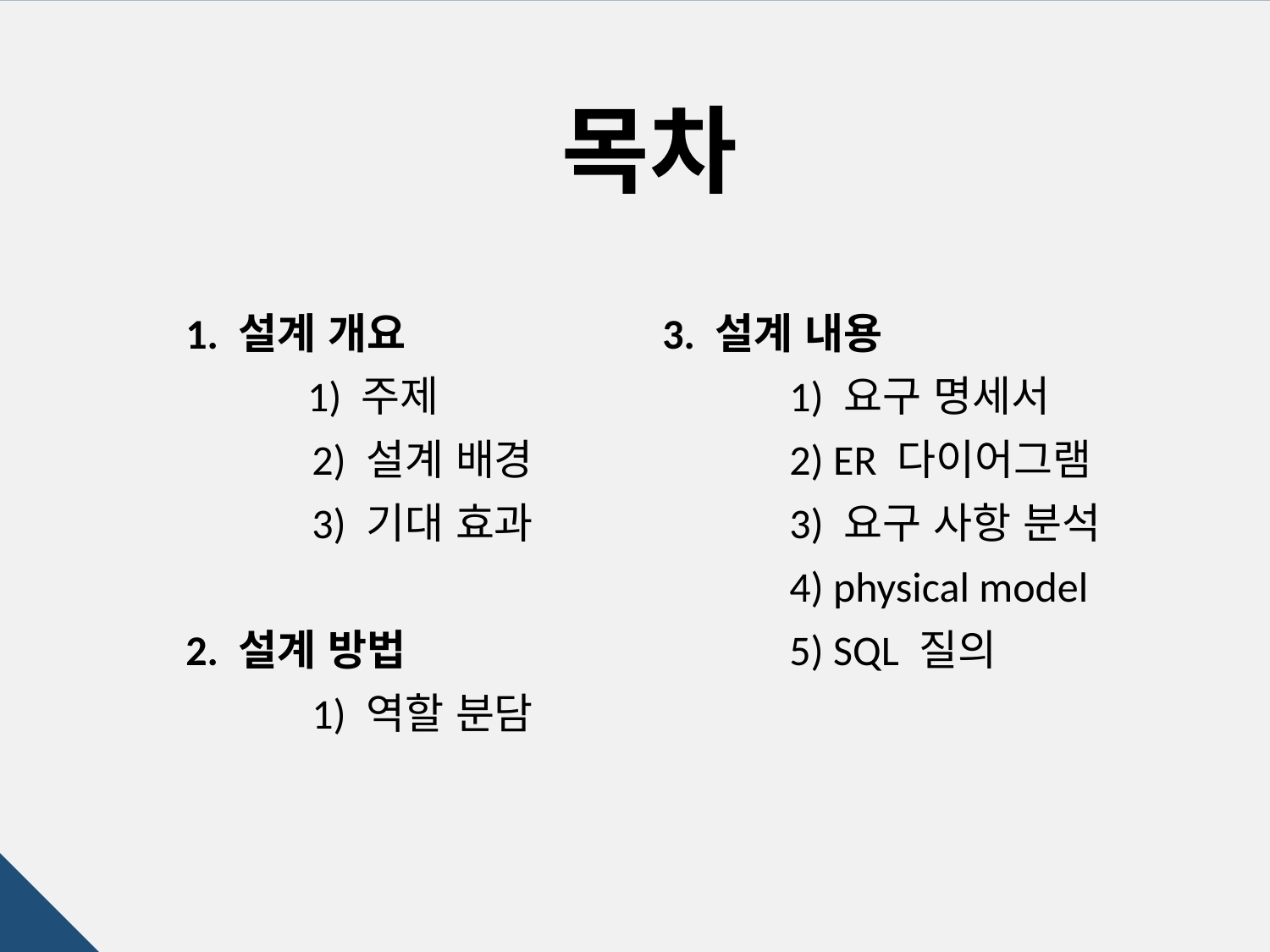

목차
1. 설계 개요
	   1) 주제
		2) 설계 배경
		3) 기대 효과

2. 설계 방법
		1) 역할 분담

3. 설계 내용
	1) 요구 명세서
	2) ER 다이어그램
	3) 요구 사항 분석
	4) physical model
	5) SQL 질의